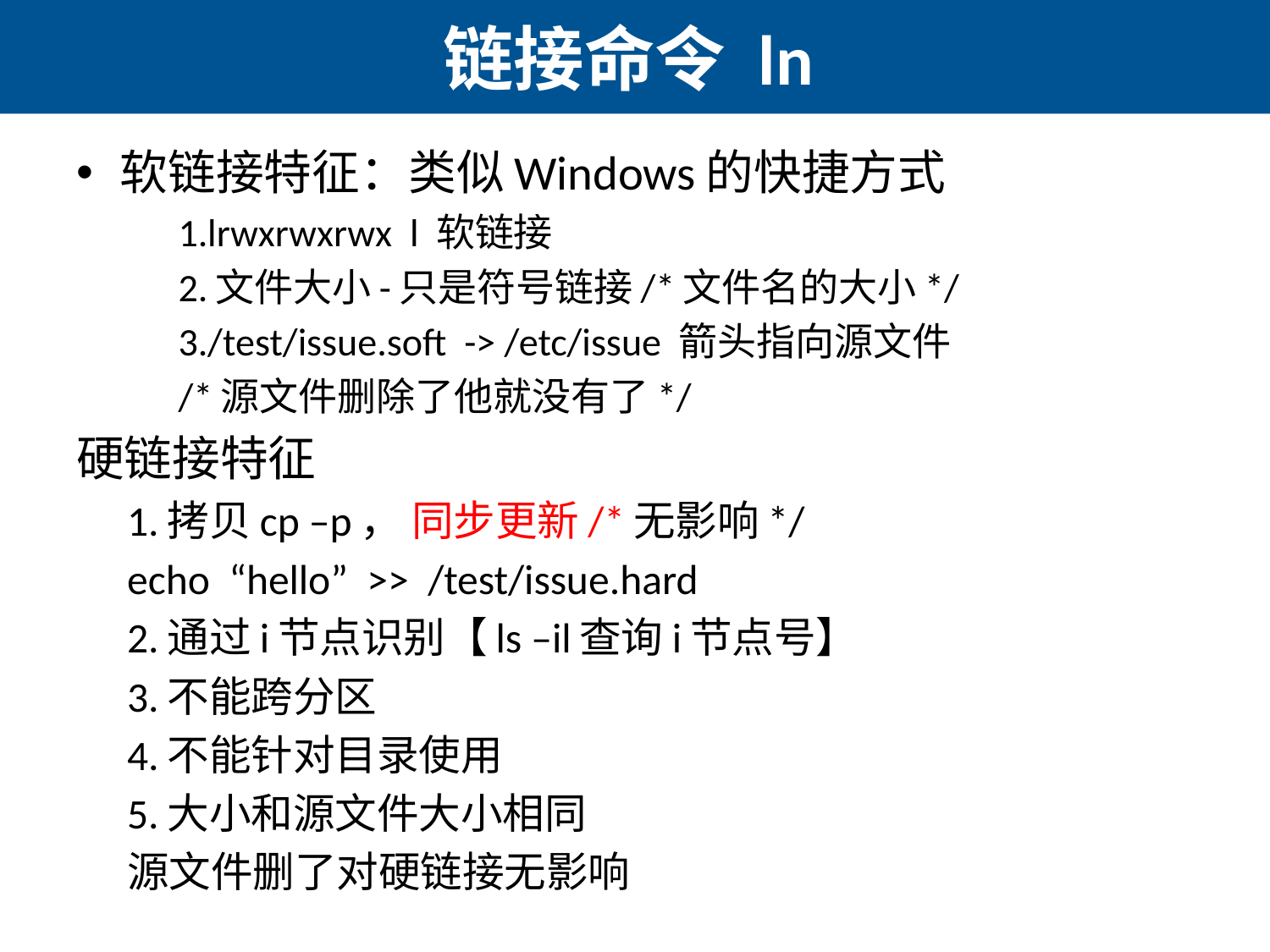

# 链接命令 ln
软链接特征：类似Windows的快捷方式
1.lrwxrwxrwx  l 软链接
2.文件大小-只是符号链接/*文件名的大小*/
3./test/issue.soft  -> /etc/issue 箭头指向源文件
/*源文件删除了他就没有了*/
硬链接特征
1.拷贝cp –p， 同步更新/*无影响*/
	echo  “hello”  >>  /test/issue.hard
2.通过i节点识别【ls –il查询i节点号】
3.不能跨分区
4.不能针对目录使用
5.大小和源文件大小相同
源文件删了对硬链接无影响